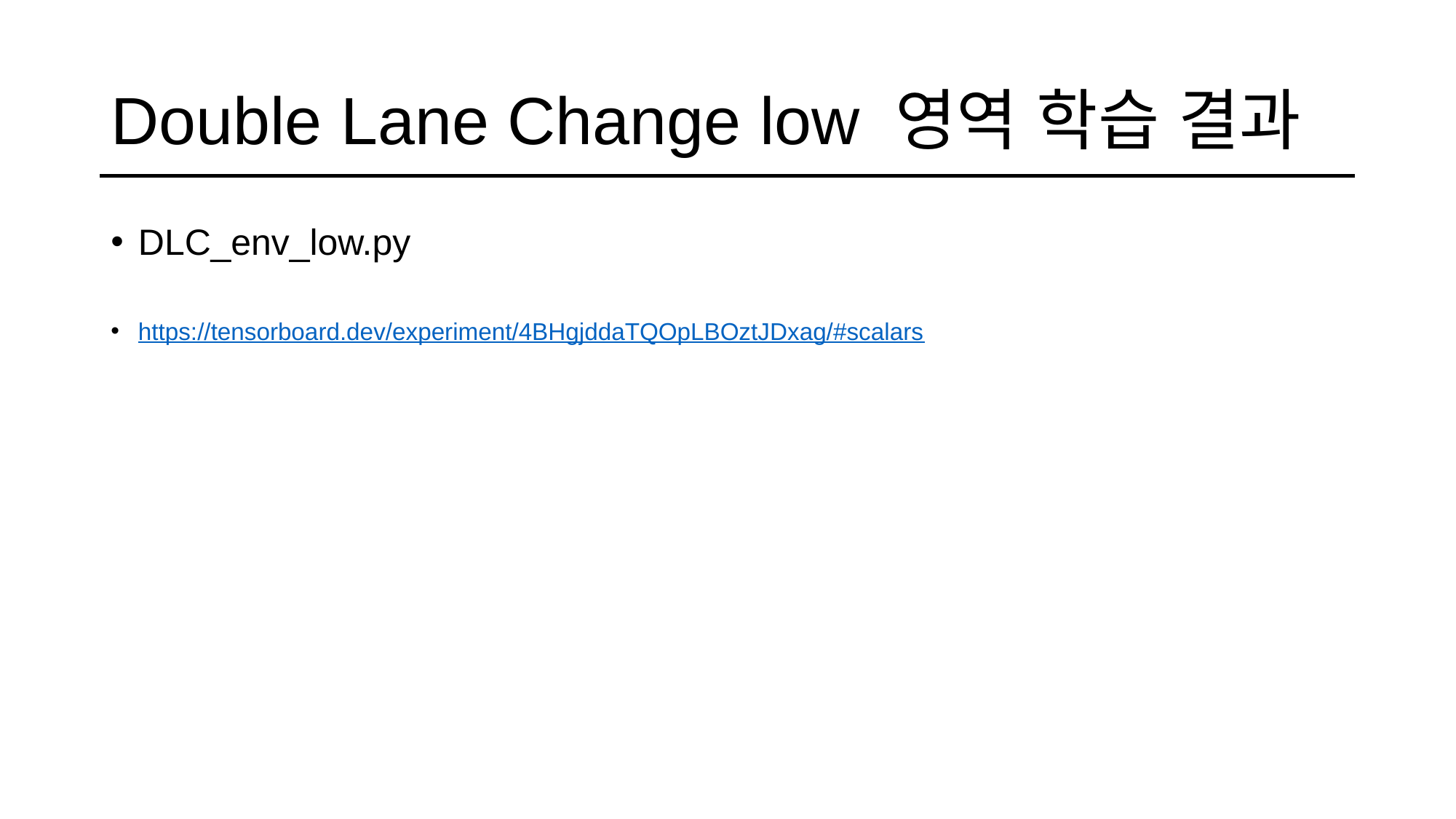

# Double Lane Change low 영역 학습 결과
DLC_env_low.py

https://tensorboard.dev/experiment/4BHgjddaTQOpLBOztJDxag/#scalars